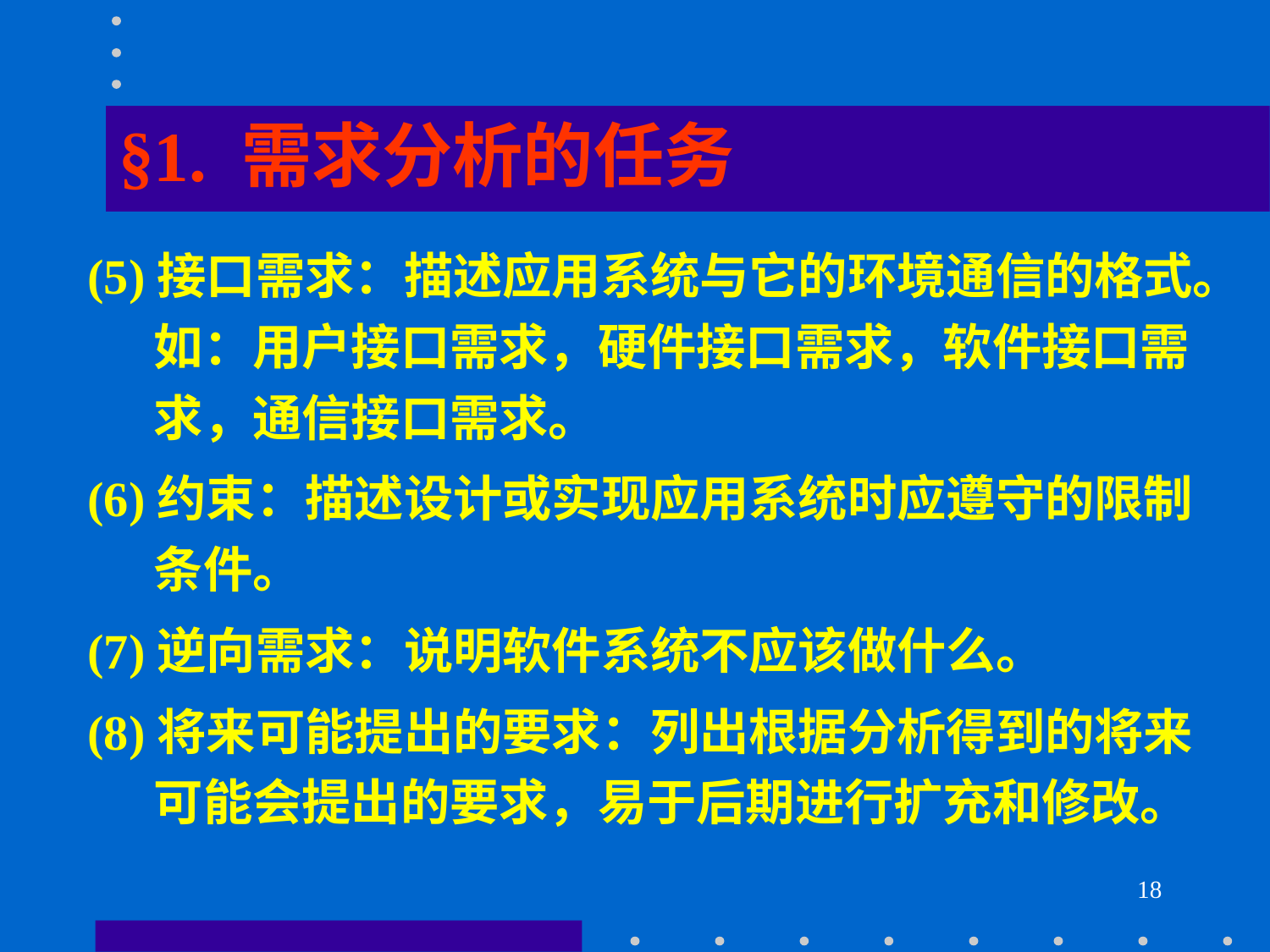

§1. 需求分析的任务
# (5)接口需求：描述应用系统与它的环境通信的格式。如：用户接口需求，硬件接口需求，软件接口需求，通信接口需求。
(6)约束：描述设计或实现应用系统时应遵守的限制条件。
(7)逆向需求：说明软件系统不应该做什么。
(8)将来可能提出的要求：列出根据分析得到的将来可能会提出的要求，易于后期进行扩充和修改。

18